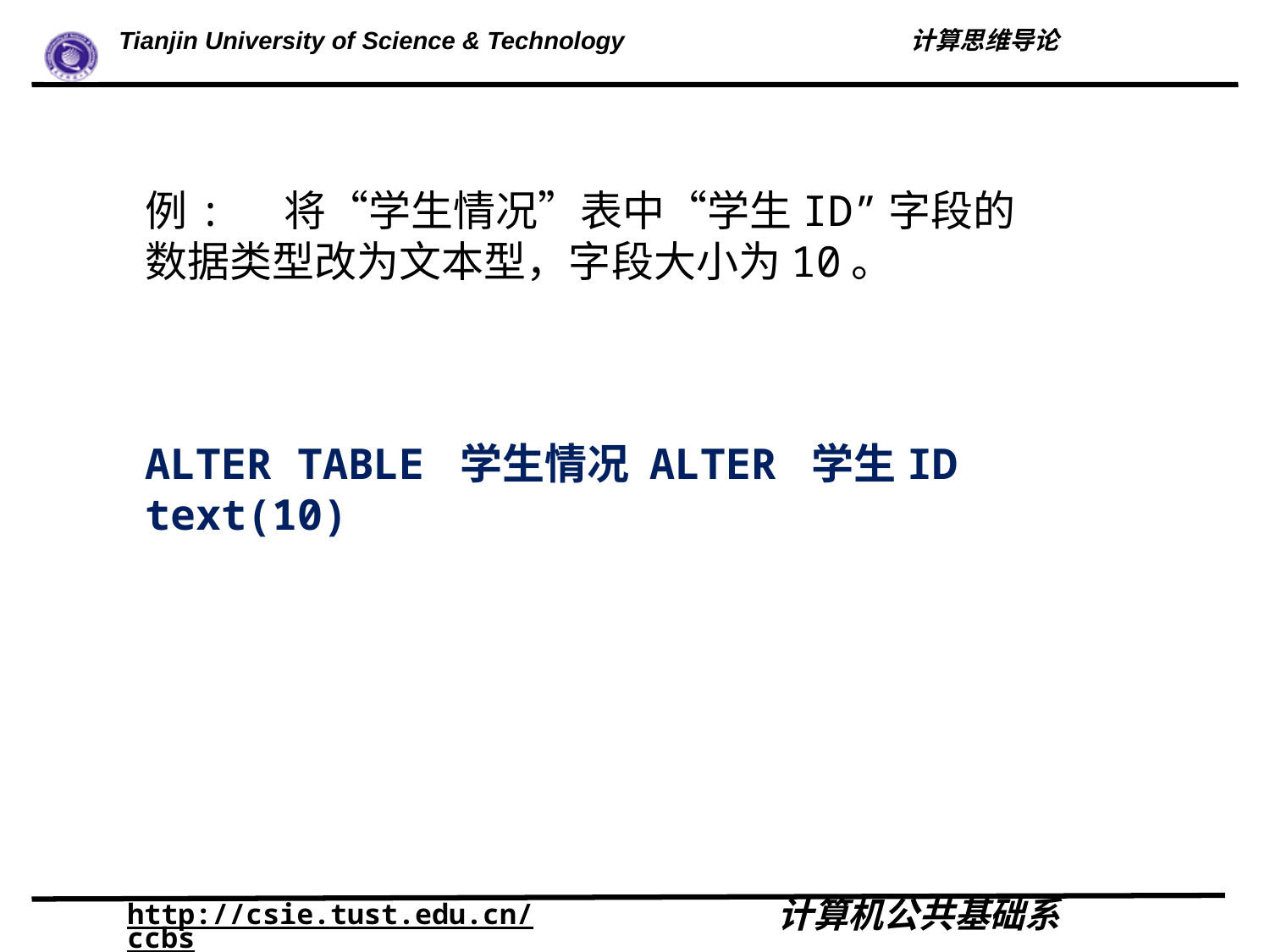

例:  将“学生情况”表中“学生ID”字段的数据类型改为文本型，字段大小为10。
ALTER TABLE 学生情况 ALTER 学生ID text(10)